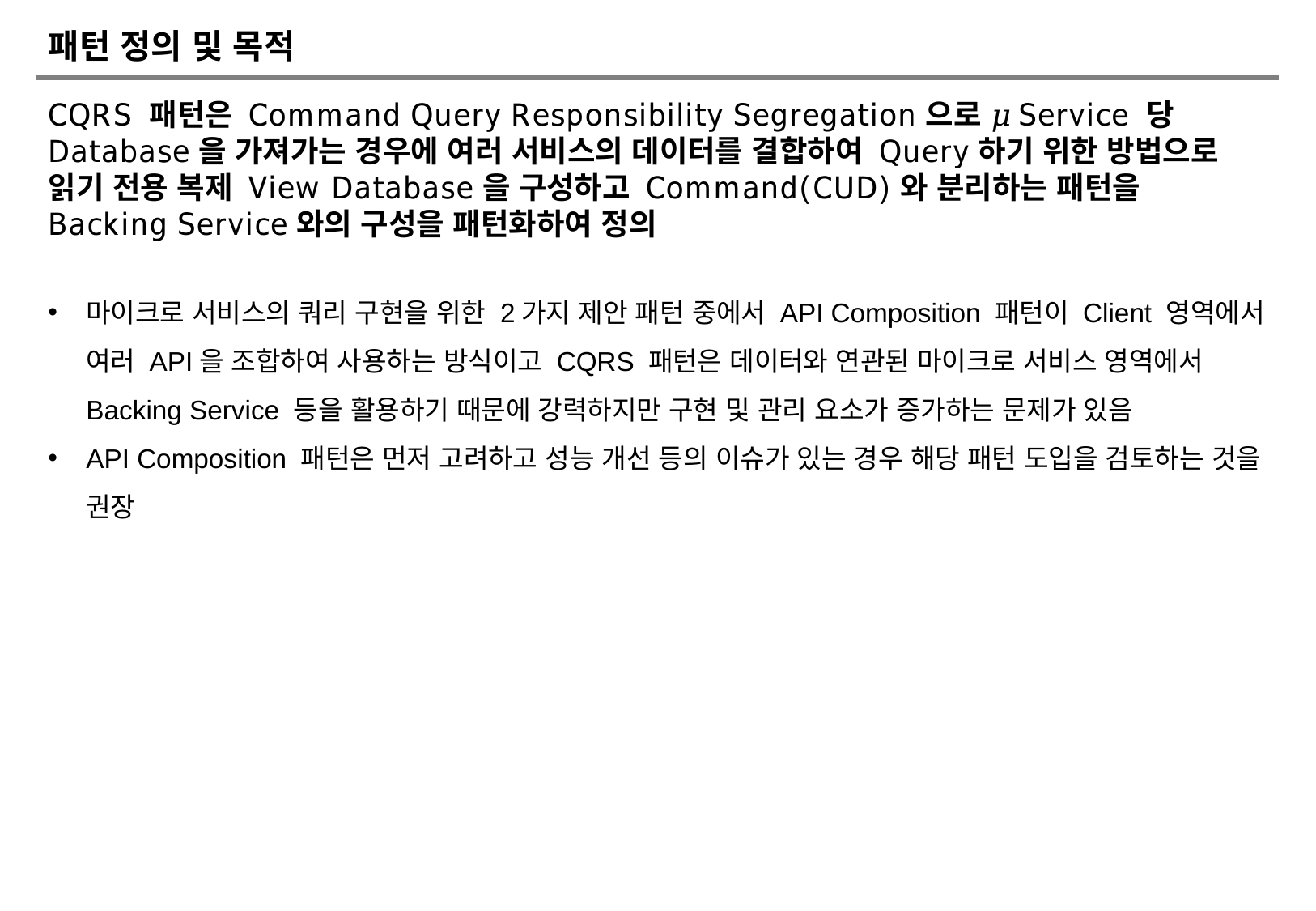

# 패턴 정의 및 목적
CQRS 패턴은 Command Query Responsibility Segregation으로 𝜇Service 당 Database을 가져가는 경우에 여러 서비스의 데이터를 결합하여 Query하기 위한 방법으로 읽기 전용 복제 View Database을 구성하고 Command(CUD)와 분리하는 패턴을 Backing Service와의 구성을 패턴화하여 정의
마이크로 서비스의 쿼리 구현을 위한 2가지 제안 패턴 중에서 API Composition 패턴이 Client 영역에서 여러 API을 조합하여 사용하는 방식이고 CQRS 패턴은 데이터와 연관된 마이크로 서비스 영역에서 Backing Service 등을 활용하기 때문에 강력하지만 구현 및 관리 요소가 증가하는 문제가 있음
API Composition 패턴은 먼저 고려하고 성능 개선 등의 이슈가 있는 경우 해당 패턴 도입을 검토하는 것을 권장